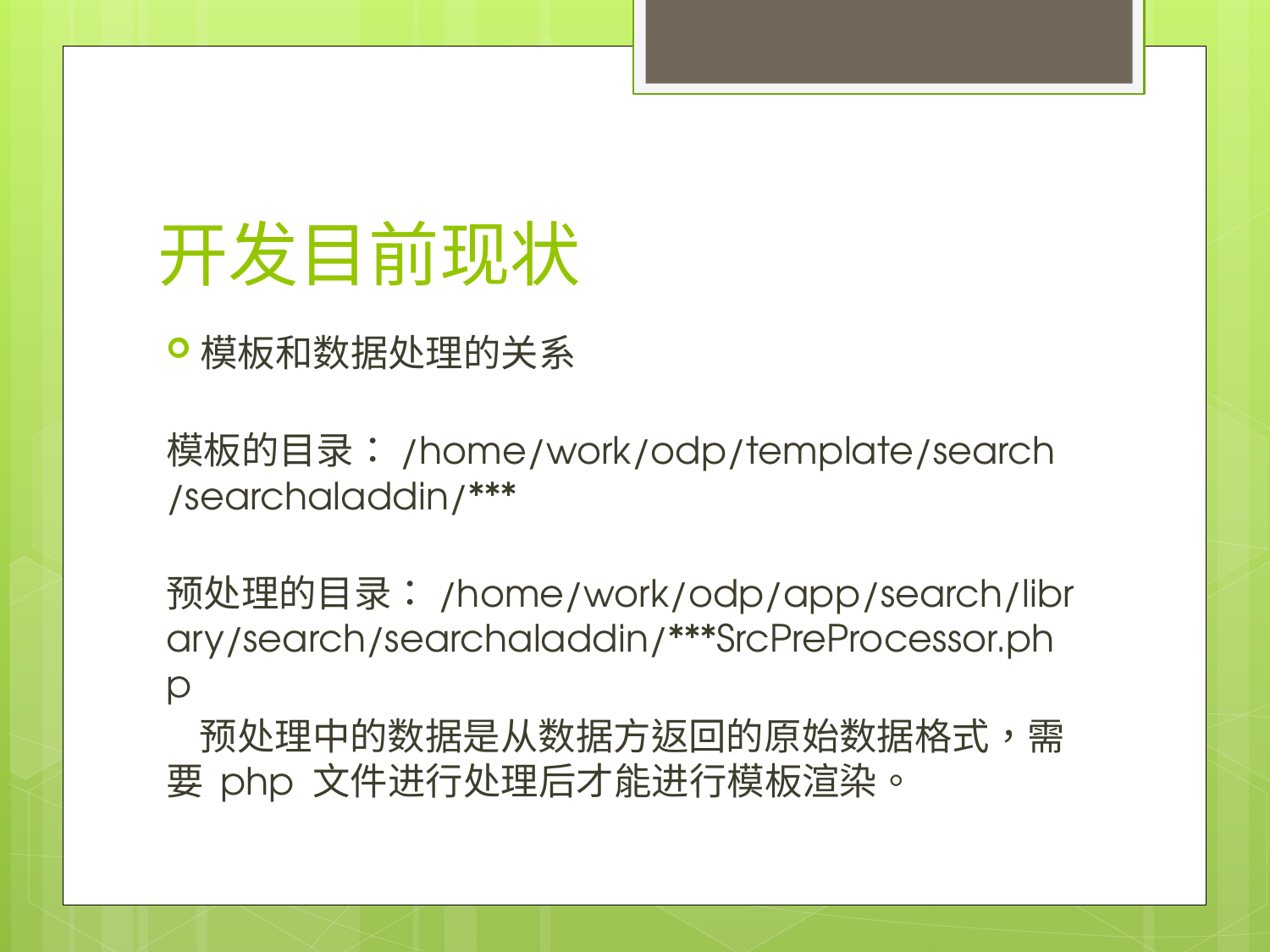

# 开发目前现状
模板和数据处理的关系
   模板的目录：/home/work/odp/template/search/searchaladdin/***
   预处理的目录：/home/work/odp/app/search/library/search/searchaladdin/***SrcPreProcessor.php
   预处理中的数据是从数据方返回的原始数据格式，需要 php 文件进行处理后才能进行模板渲染。